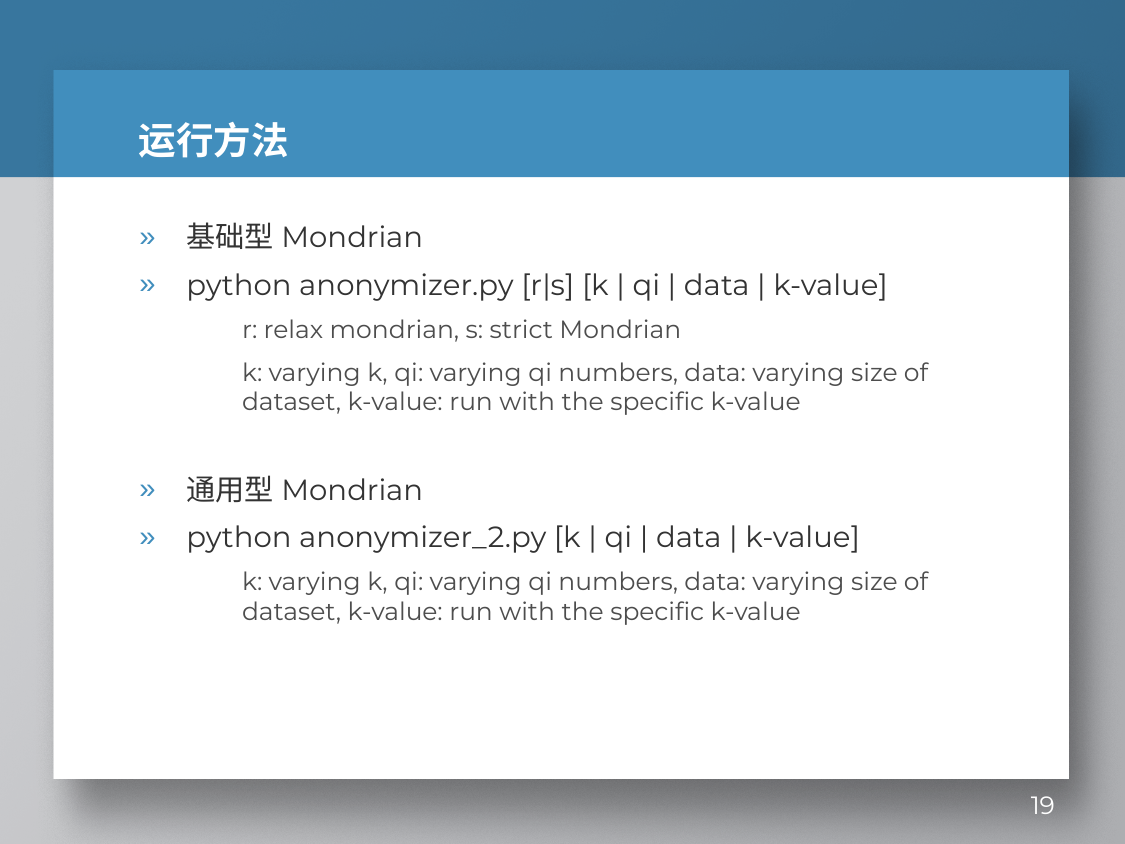

# 运行方法
基础型Mondrian
python anonymizer.py [r|s] [k | qi | data | k-value]
r: relax mondrian, s: strict Mondrian
k: varying k, qi: varying qi numbers, data: varying size of dataset, k-value: run with the specific k-value

通用型Mondrian
python anonymizer_2.py [k | qi | data | k-value]
k: varying k, qi: varying qi numbers, data: varying size of dataset, k-value: run with the specific k-value

19